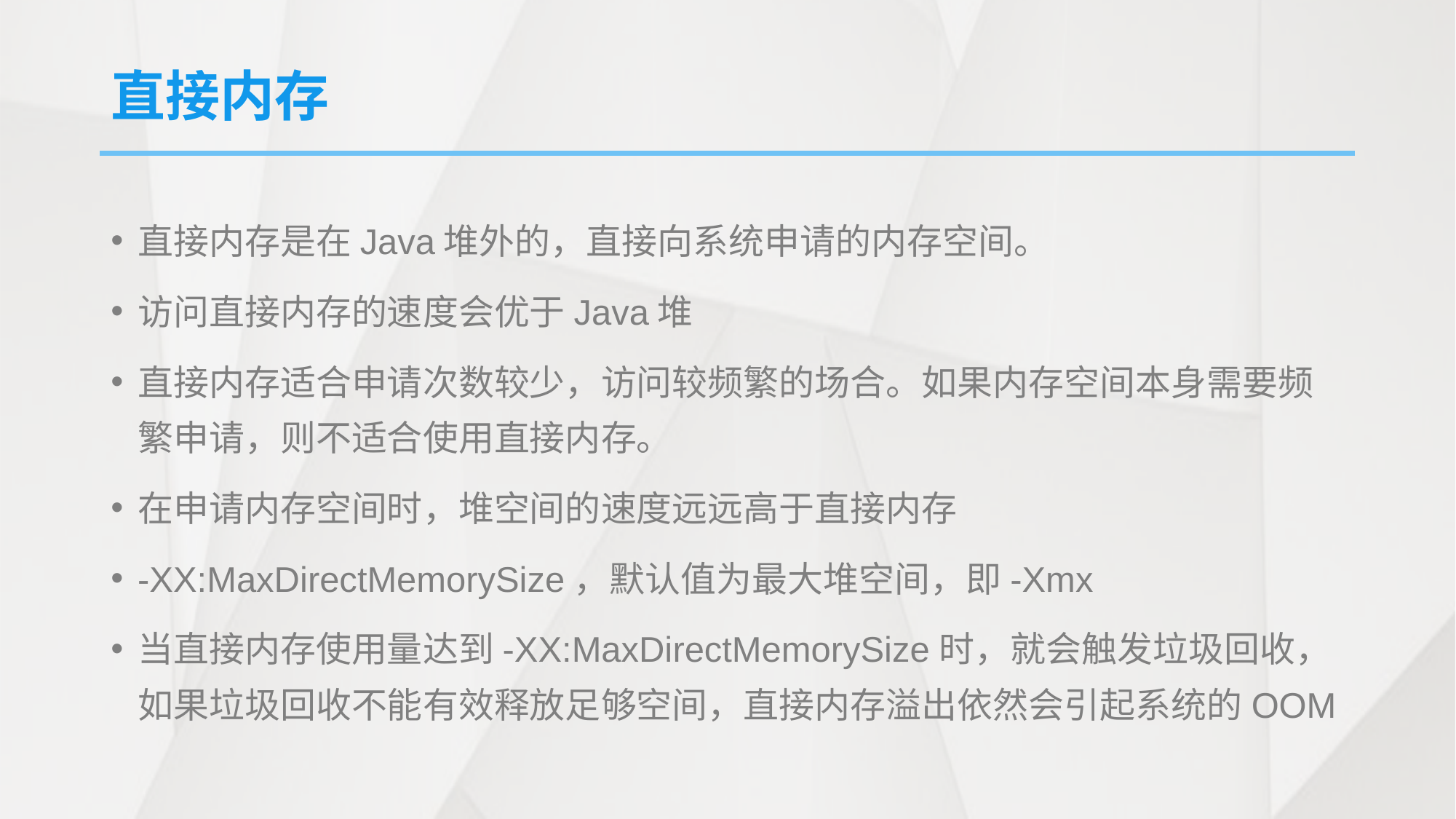

# 直接内存
直接内存是在Java堆外的，直接向系统申请的内存空间。
访问直接内存的速度会优于Java堆
直接内存适合申请次数较少，访问较频繁的场合。如果内存空间本身需要频繁申请，则不适合使用直接内存。
在申请内存空间时，堆空间的速度远远高于直接内存
-XX:MaxDirectMemorySize，默认值为最大堆空间，即-Xmx
当直接内存使用量达到-XX:MaxDirectMemorySize时，就会触发垃圾回收，如果垃圾回收不能有效释放足够空间，直接内存溢出依然会引起系统的OOM